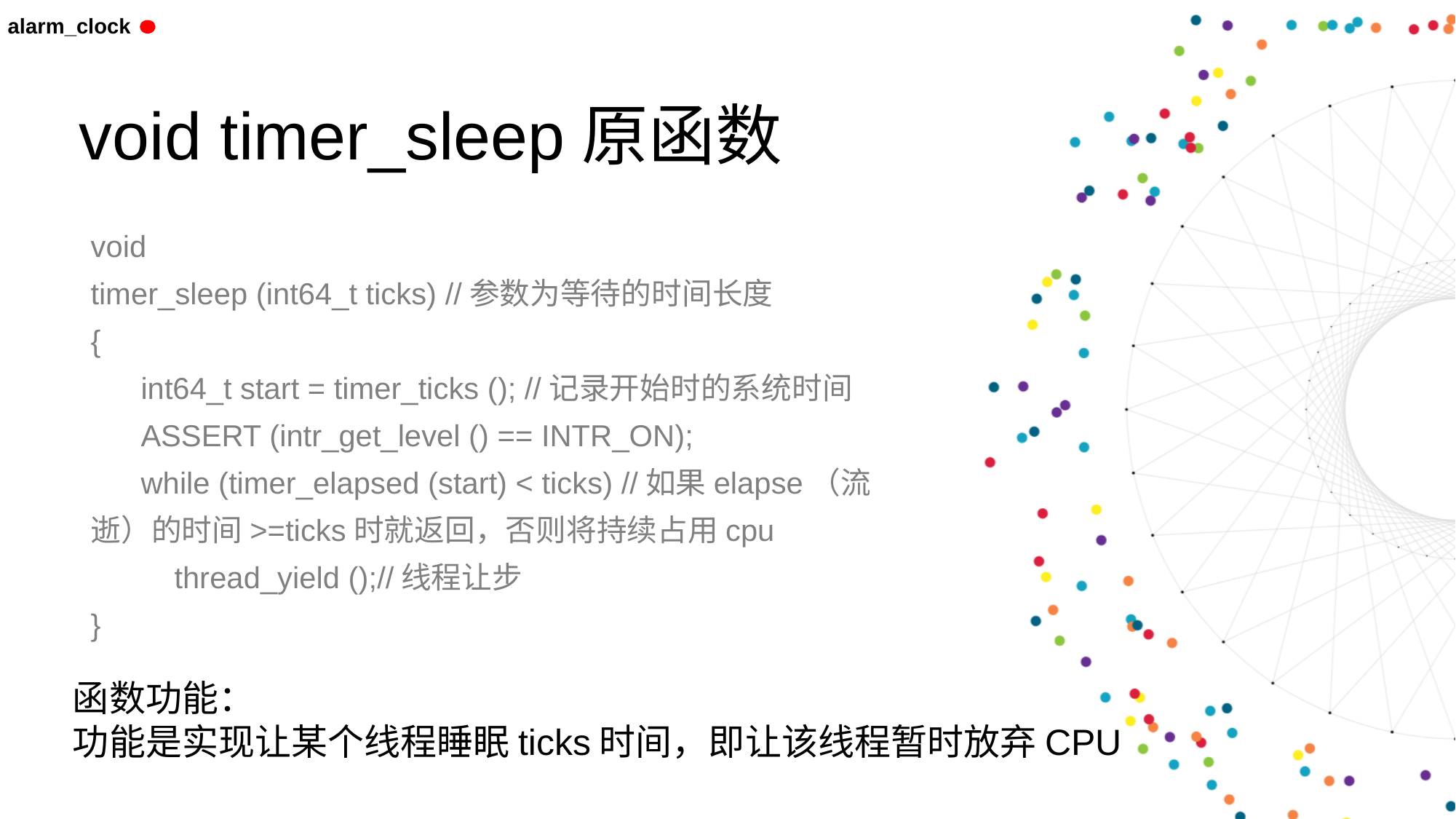

alarm_clock

void timer_sleep原函数
void
timer_sleep (int64_t ticks) //参数为等待的时间长度
{
      int64_t start = timer_ticks (); //记录开始时的系统时间
      ASSERT (intr_get_level () == INTR_ON);
      while (timer_elapsed (start) < ticks) //如果elapse（流逝）的时间>=ticks时就返回，否则将持续占用cpu
          thread_yield ();//线程让步
}
函数功能：
功能是实现让某个线程睡眠ticks时间，即让该线程暂时放弃CPU